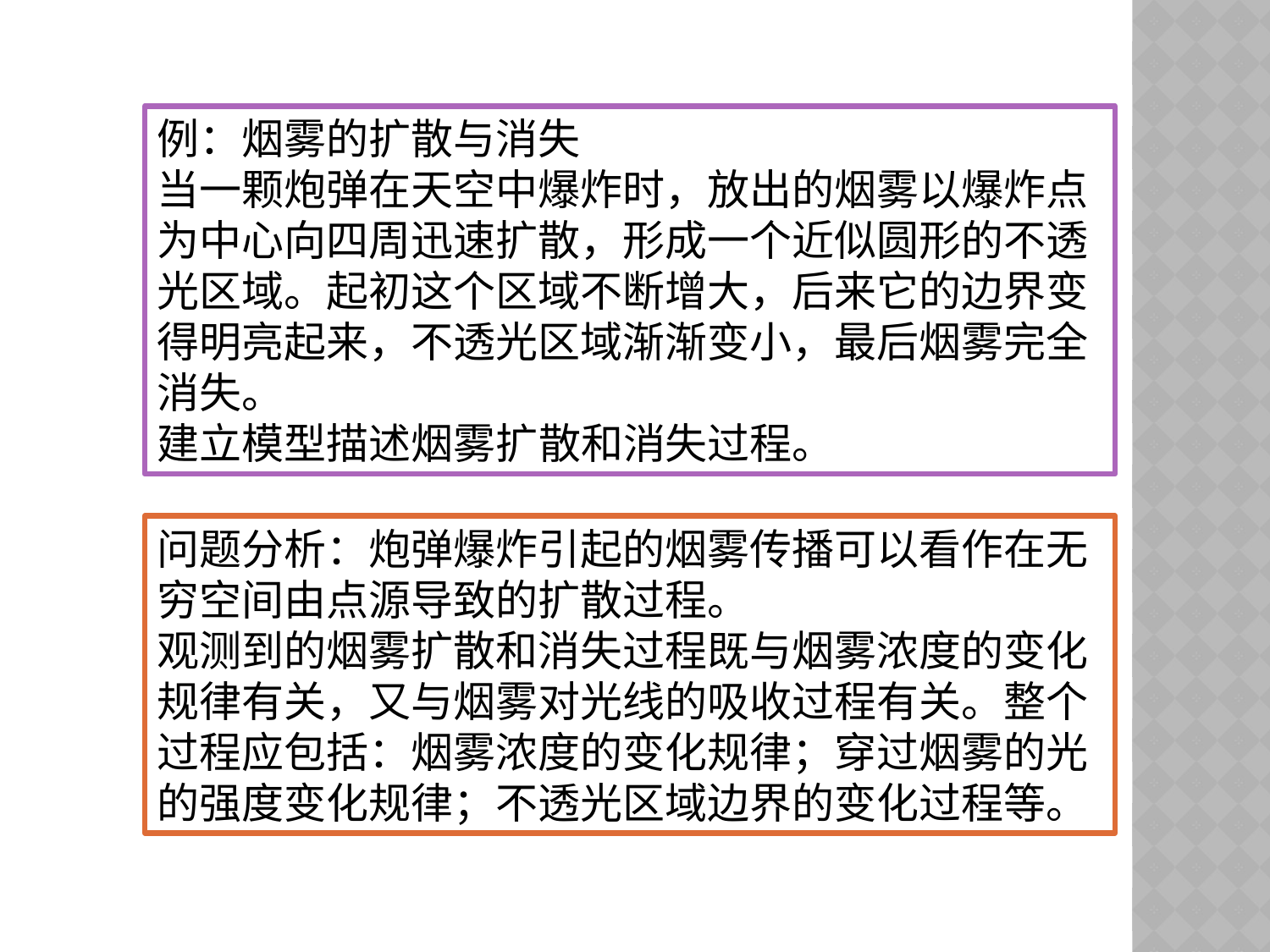

例：烟雾的扩散与消失
当一颗炮弹在天空中爆炸时，放出的烟雾以爆炸点为中心向四周迅速扩散，形成一个近似圆形的不透光区域。起初这个区域不断增大，后来它的边界变得明亮起来，不透光区域渐渐变小，最后烟雾完全消失。
建立模型描述烟雾扩散和消失过程。
问题分析：炮弹爆炸引起的烟雾传播可以看作在无穷空间由点源导致的扩散过程。
观测到的烟雾扩散和消失过程既与烟雾浓度的变化规律有关，又与烟雾对光线的吸收过程有关。整个过程应包括：烟雾浓度的变化规律；穿过烟雾的光的强度变化规律；不透光区域边界的变化过程等。